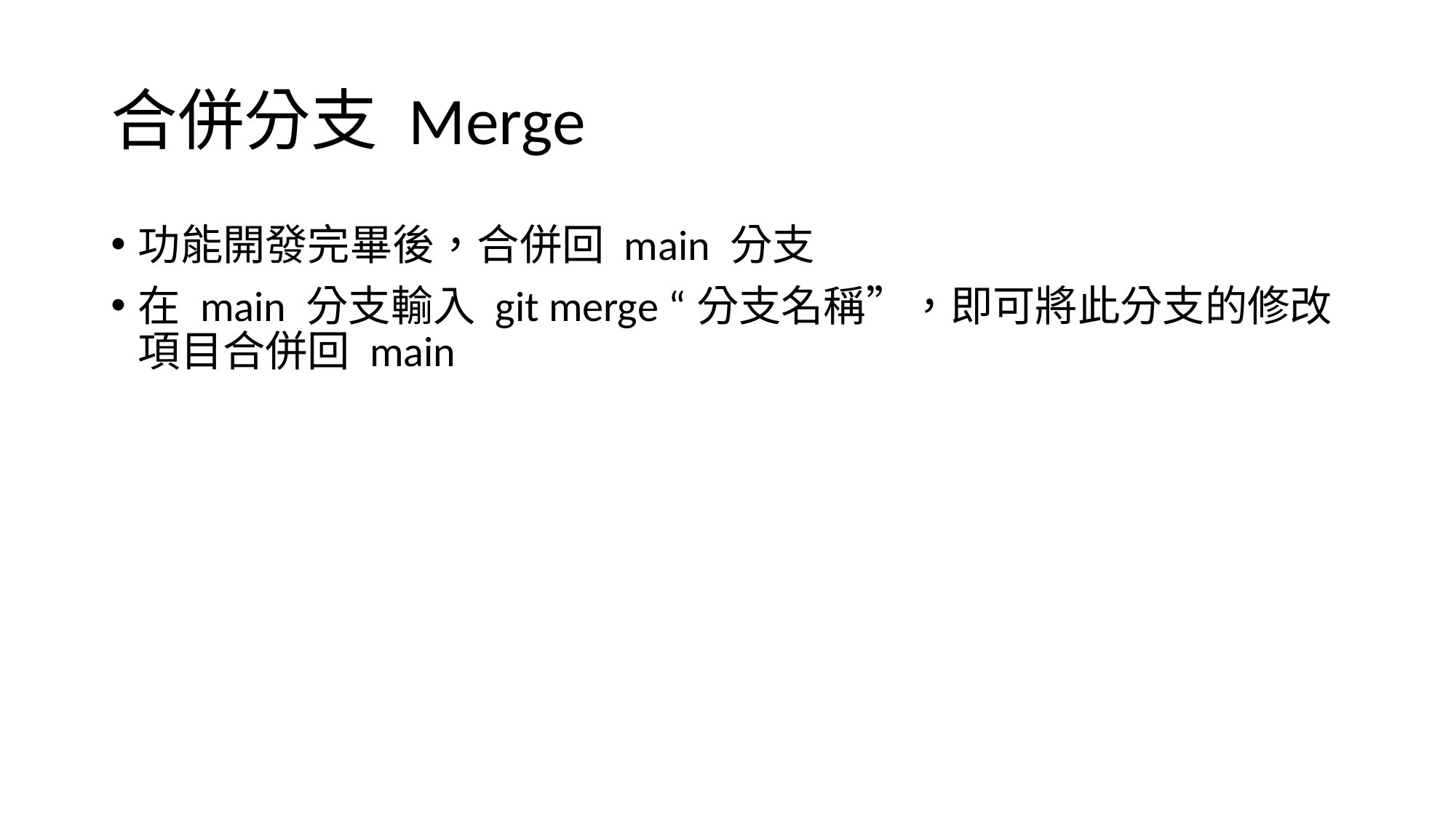

# 合併分支 Merge
功能開發完畢後，合併回 main 分支
在 main 分支輸入 git merge “分支名稱”，即可將此分支的修改項目合併回 main